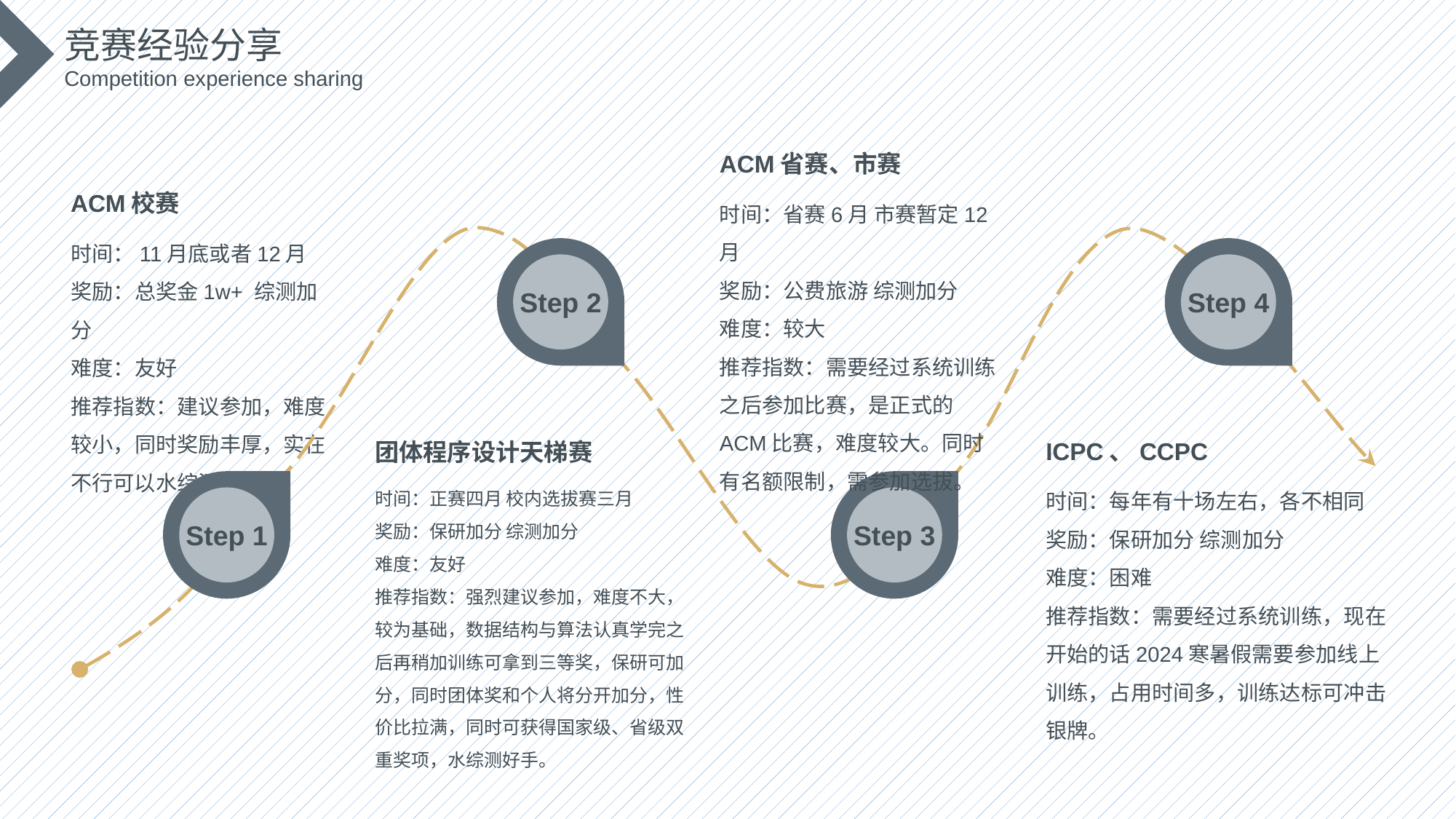

竞赛经验分享

Competition experience sharing
ACM省赛、市赛
ACM校赛
时间：省赛6月 市赛暂定12月
奖励：公费旅游 综测加分
难度：较大
推荐指数：需要经过系统训练之后参加比赛，是正式的ACM比赛，难度较大。同时有名额限制，需参加选拔。
时间：11月底或者12月
奖励：总奖金1w+ 综测加分
难度：友好
推荐指数：建议参加，难度较小，同时奖励丰厚，实在不行可以水综测。

Step 4

Step 2

Step 1

Step 3
ICPC、CCPC
团体程序设计天梯赛
时间：每年有十场左右，各不相同
奖励：保研加分 综测加分
难度：困难
推荐指数：需要经过系统训练，现在开始的话2024寒暑假需要参加线上训练，占用时间多，训练达标可冲击银牌。
时间：正赛四月 校内选拔赛三月
奖励：保研加分 综测加分
难度：友好
推荐指数：强烈建议参加，难度不大，较为基础，数据结构与算法认真学完之后再稍加训练可拿到三等奖，保研可加分，同时团体奖和个人将分开加分，性价比拉满，同时可获得国家级、省级双重奖项，水综测好手。